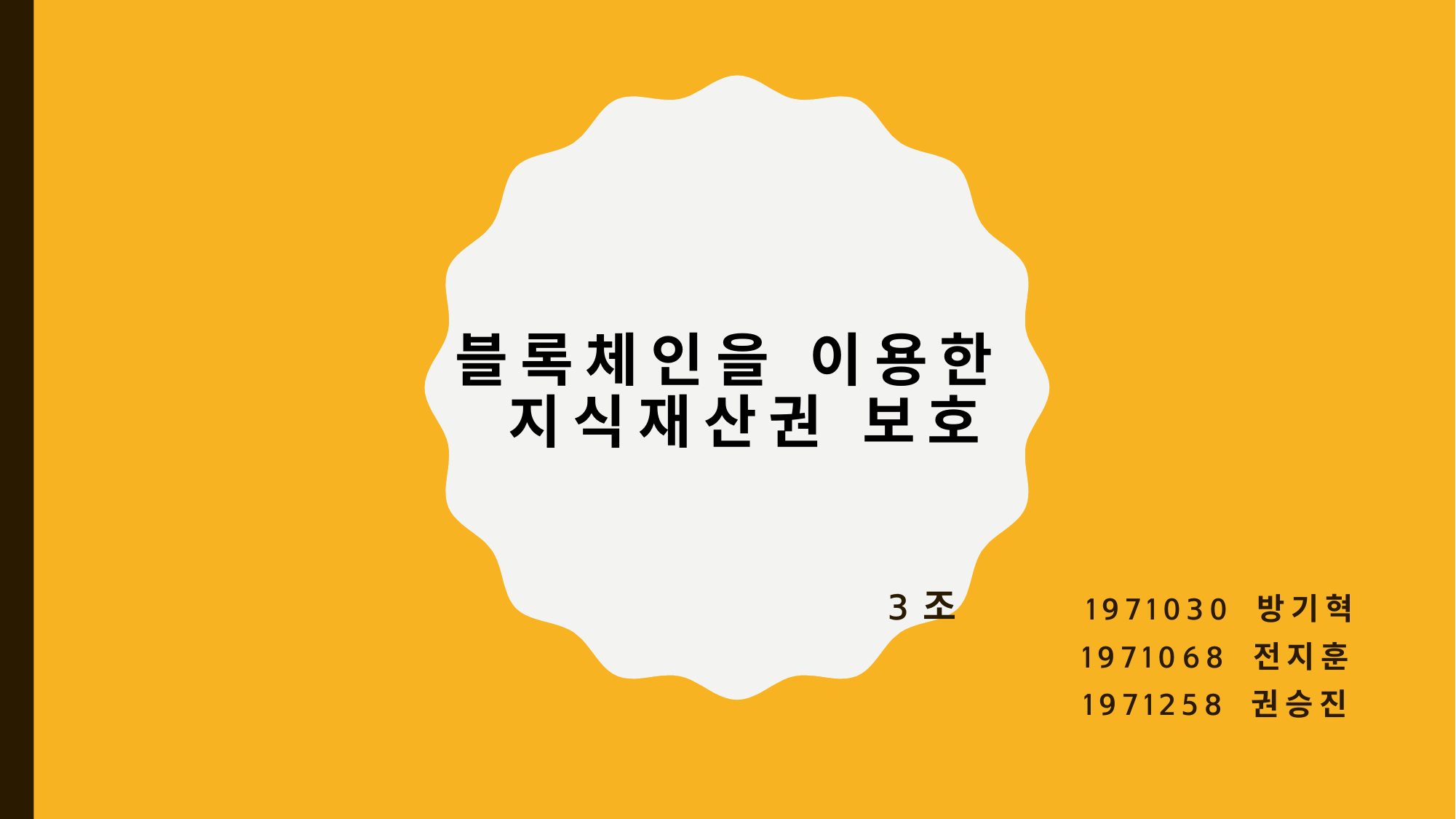

# 블록체인을 이용한 지식재산권 보호
                                              3조        1971030 방기혁
                                                         1971068 전지훈
                                                         1971258 권승진